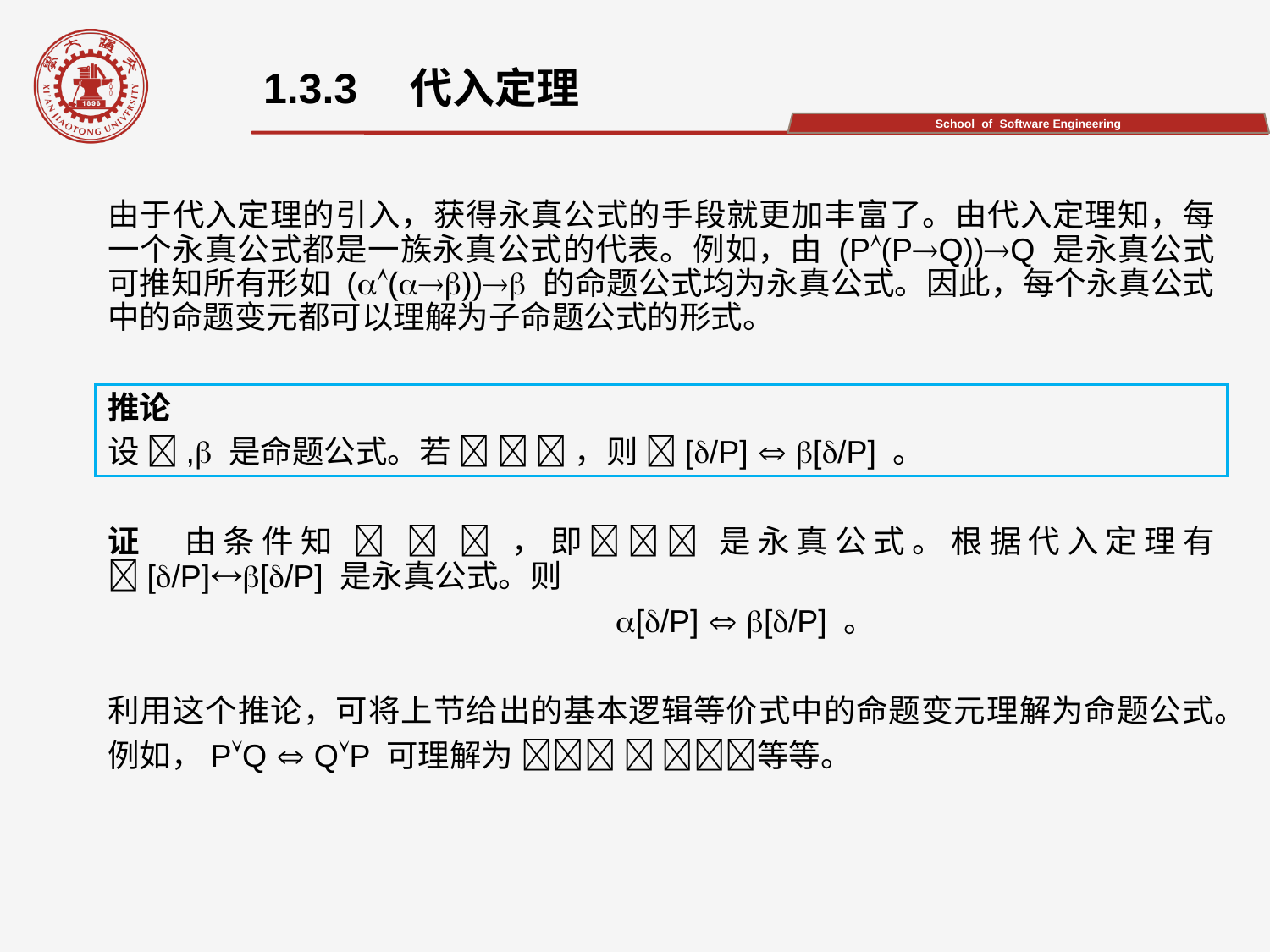

1.3.3　代入定理
由于代入定理的引入，获得永真公式的手段就更加丰富了。由代入定理知，每一个永真公式都是一族永真公式的代表。例如，由 (P∧(P→Q))→Q 是永真公式可推知所有形如 (α∧(α→β))→β 的命题公式均为永真公式。因此，每个永真公式中的命题变元都可以理解为子命题公式的形式。

推论
设 α,β 是命题公式。若 α ⇔ β ，则 α[δ/P] ⇔ β[δ/P] 。

证　由条件知 α ⇔ β ，即α↔β 是永真公式。根据代入定理有 α[δ/P]↔β[δ/P] 是永真公式。则
				α[δ/P] ⇔ β[δ/P] 。

利用这个推论，可将上节给出的基本逻辑等价式中的命题变元理解为命题公式。
例如，P∨Q ⇔ Q∨P 可理解为 α∨β ⇔ β∨α等等。